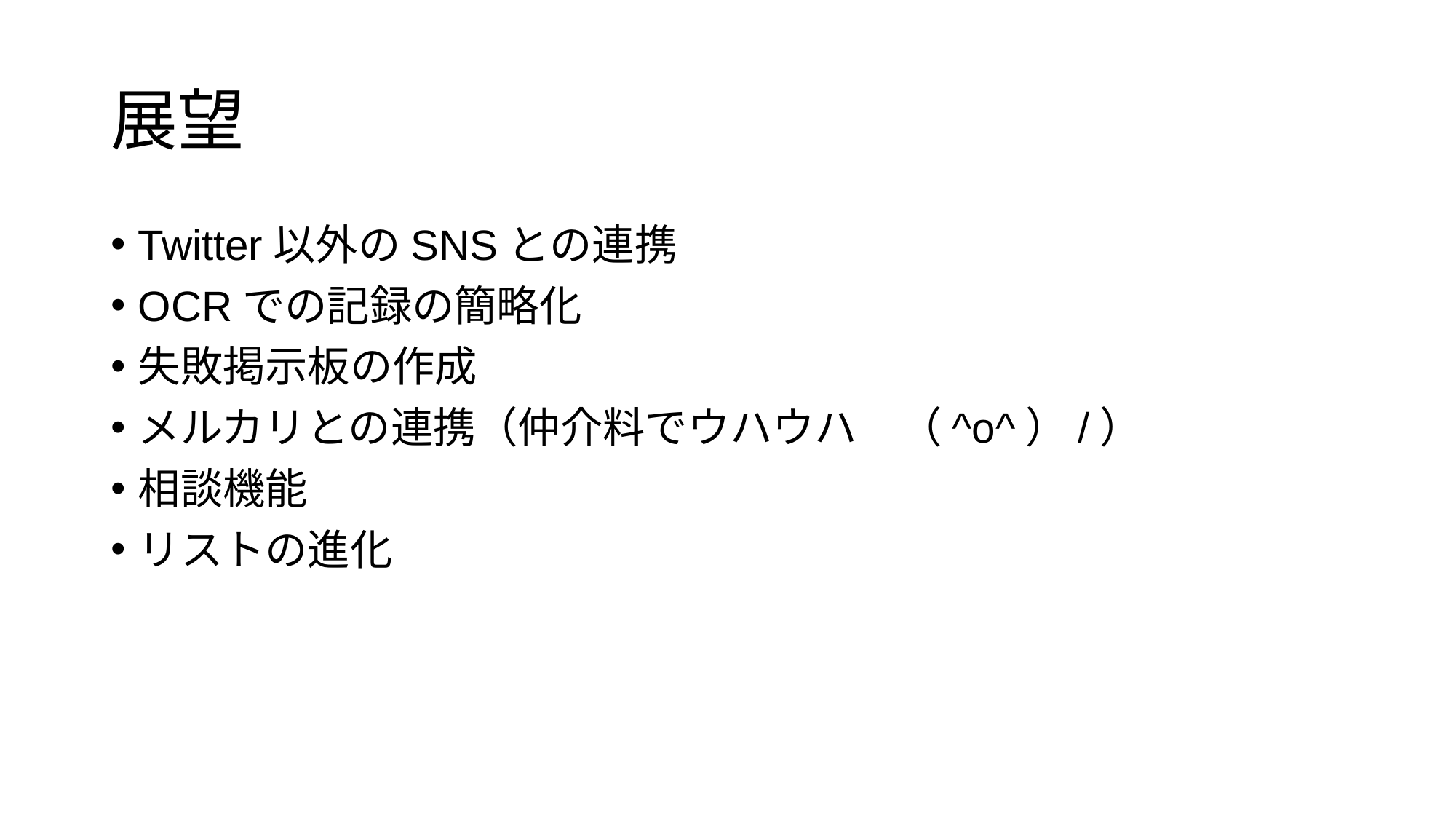

# 展望
Twitter以外のSNSとの連携
OCRでの記録の簡略化
失敗掲示板の作成
メルカリとの連携（仲介料でウハウハ　（^o^）/）
相談機能
リストの進化